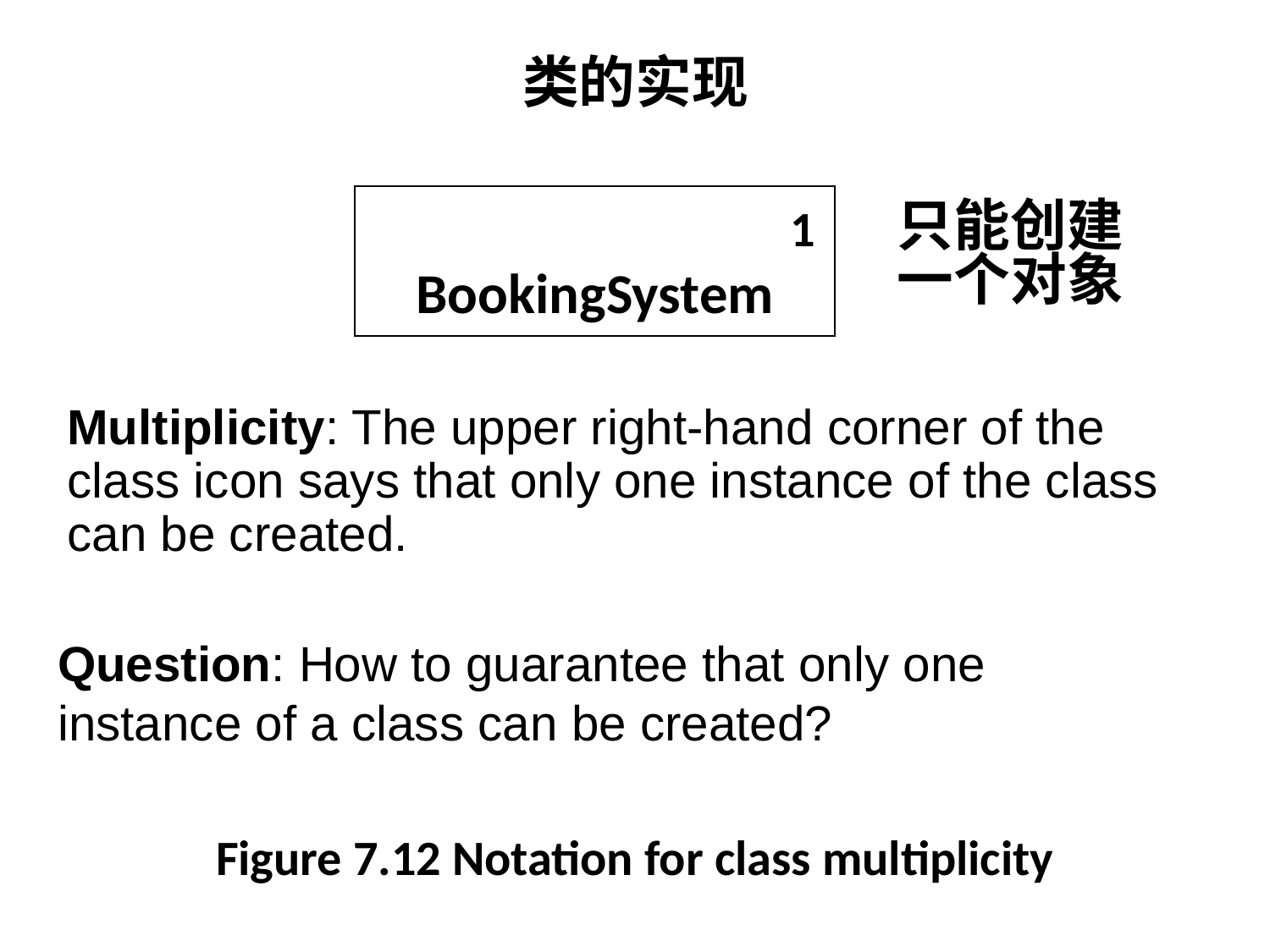

# 类的实现
                                     1
BookingSystem
只能创建
一个对象
Multiplicity: The upper right-hand corner of the class icon says that only one instance of the class can be created.
Question: How to guarantee that only one instance of a class can be created?
Figure 7.12 Notation for class multiplicity